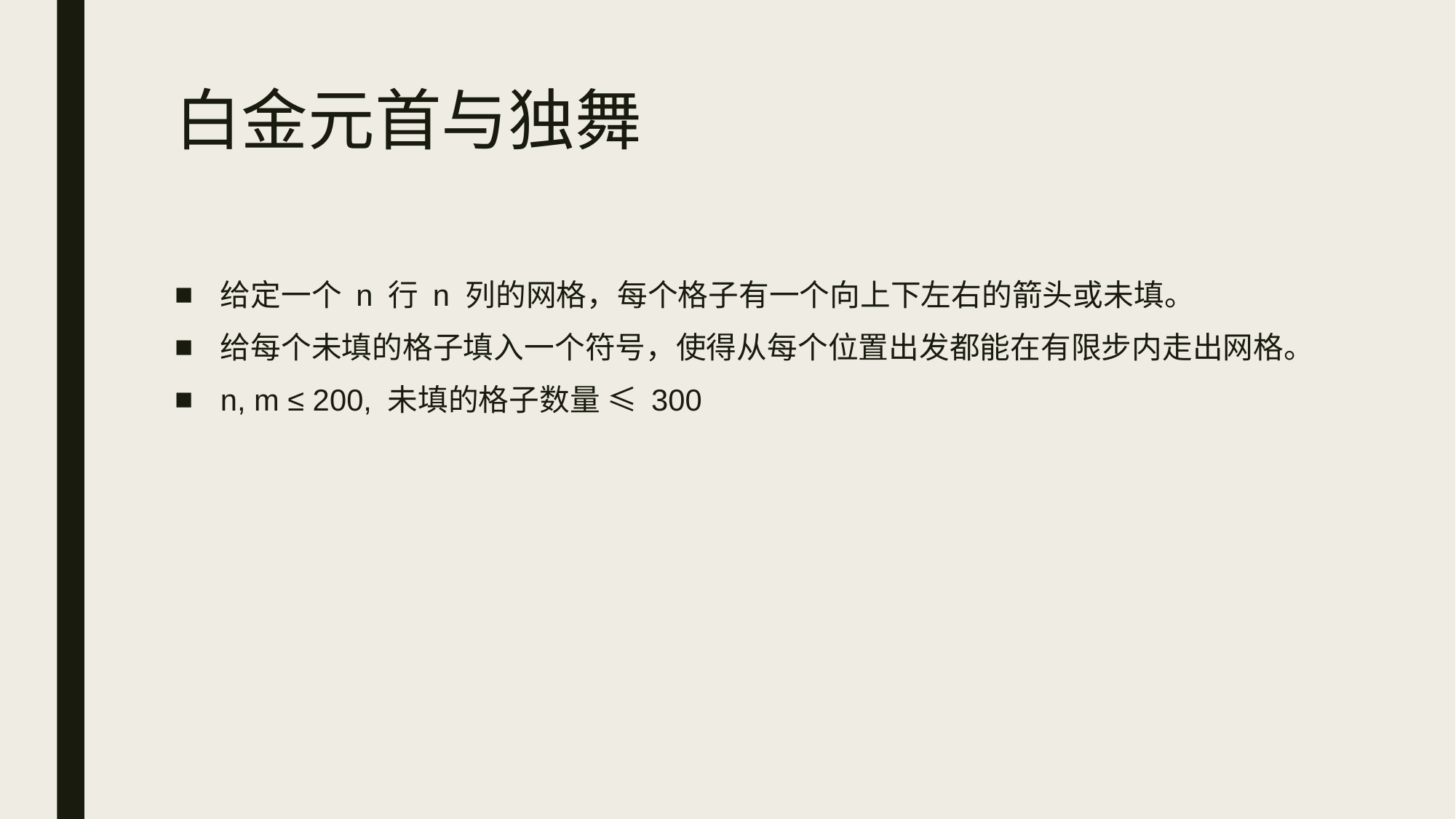

# 白金元首与独舞
给定一个 n 行 n 列的网格，每个格子有一个向上下左右的箭头或未填。
给每个未填的格子填入一个符号，使得从每个位置出发都能在有限步内走出网格。
n, m ≤ 200, 未填的格子数量 ≤ 300